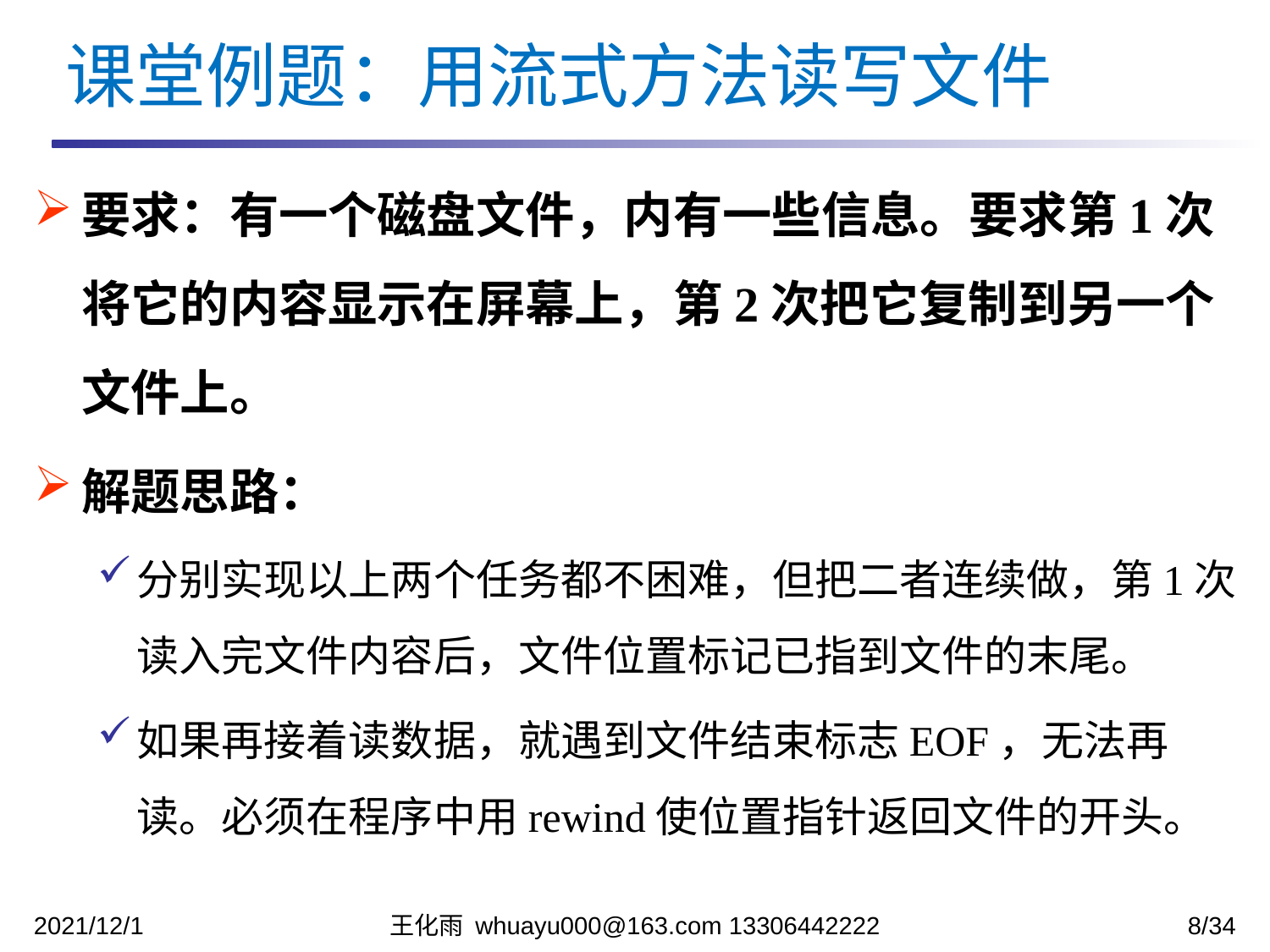

课堂例题：用流式方法读写文件
要求：有一个磁盘文件，内有一些信息。要求第1次将它的内容显示在屏幕上，第2次把它复制到另一个文件上。
解题思路：
分别实现以上两个任务都不困难，但把二者连续做，第1次读入完文件内容后，文件位置标记已指到文件的末尾。
如果再接着读数据，就遇到文件结束标志EOF，无法再读。必须在程序中用rewind使位置指针返回文件的开头。

2021/12/1
王化雨 whuayu000@163.com 13306442222
8/34